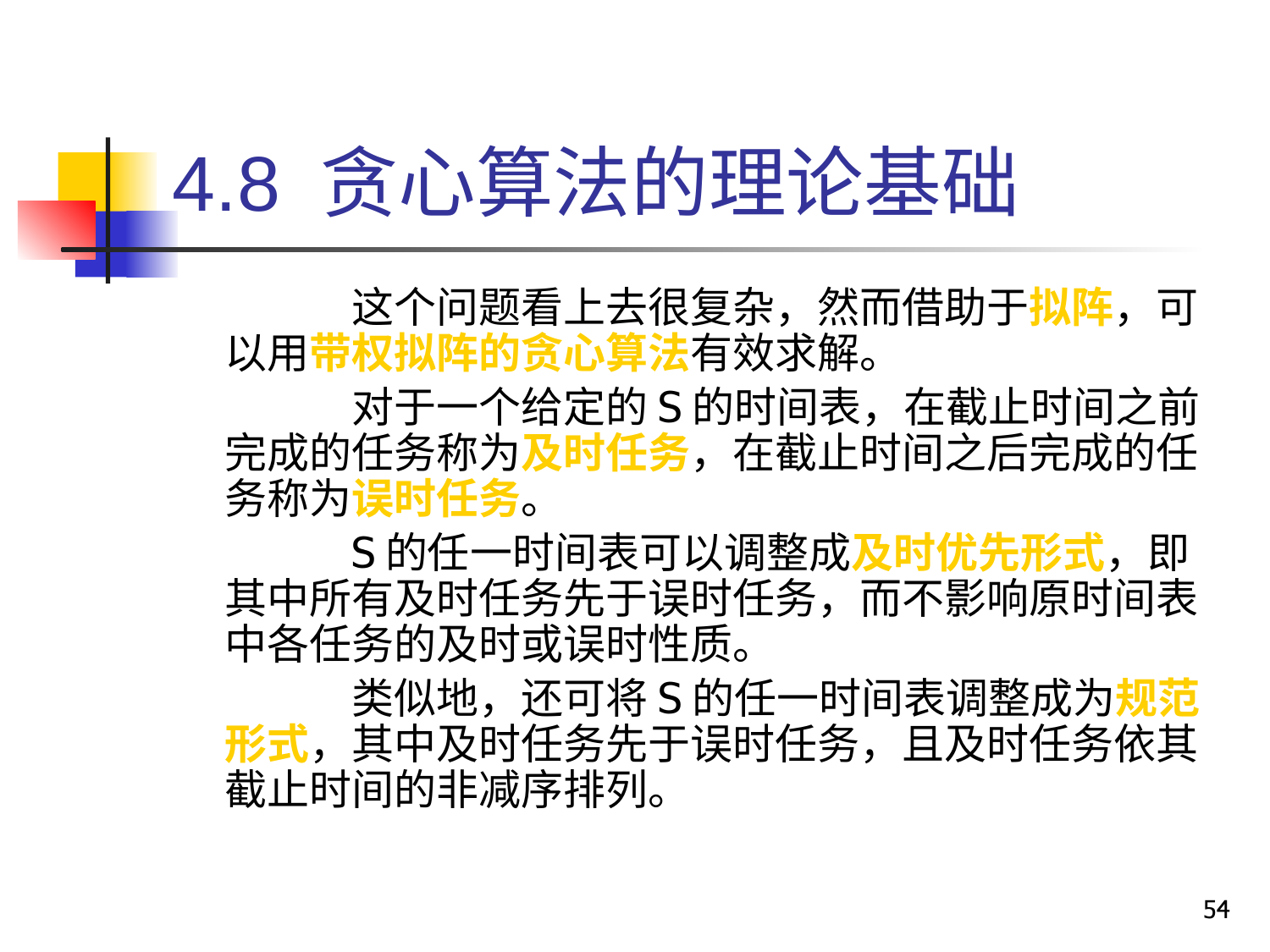

# 4.8 贪心算法的理论基础
		这个问题看上去很复杂，然而借助于拟阵，可以用带权拟阵的贪心算法有效求解。
		对于一个给定的S的时间表，在截止时间之前完成的任务称为及时任务，在截止时间之后完成的任务称为误时任务。
		S的任一时间表可以调整成及时优先形式，即其中所有及时任务先于误时任务，而不影响原时间表中各任务的及时或误时性质。
		类似地，还可将S的任一时间表调整成为规范形式，其中及时任务先于误时任务，且及时任务依其截止时间的非减序排列。
54